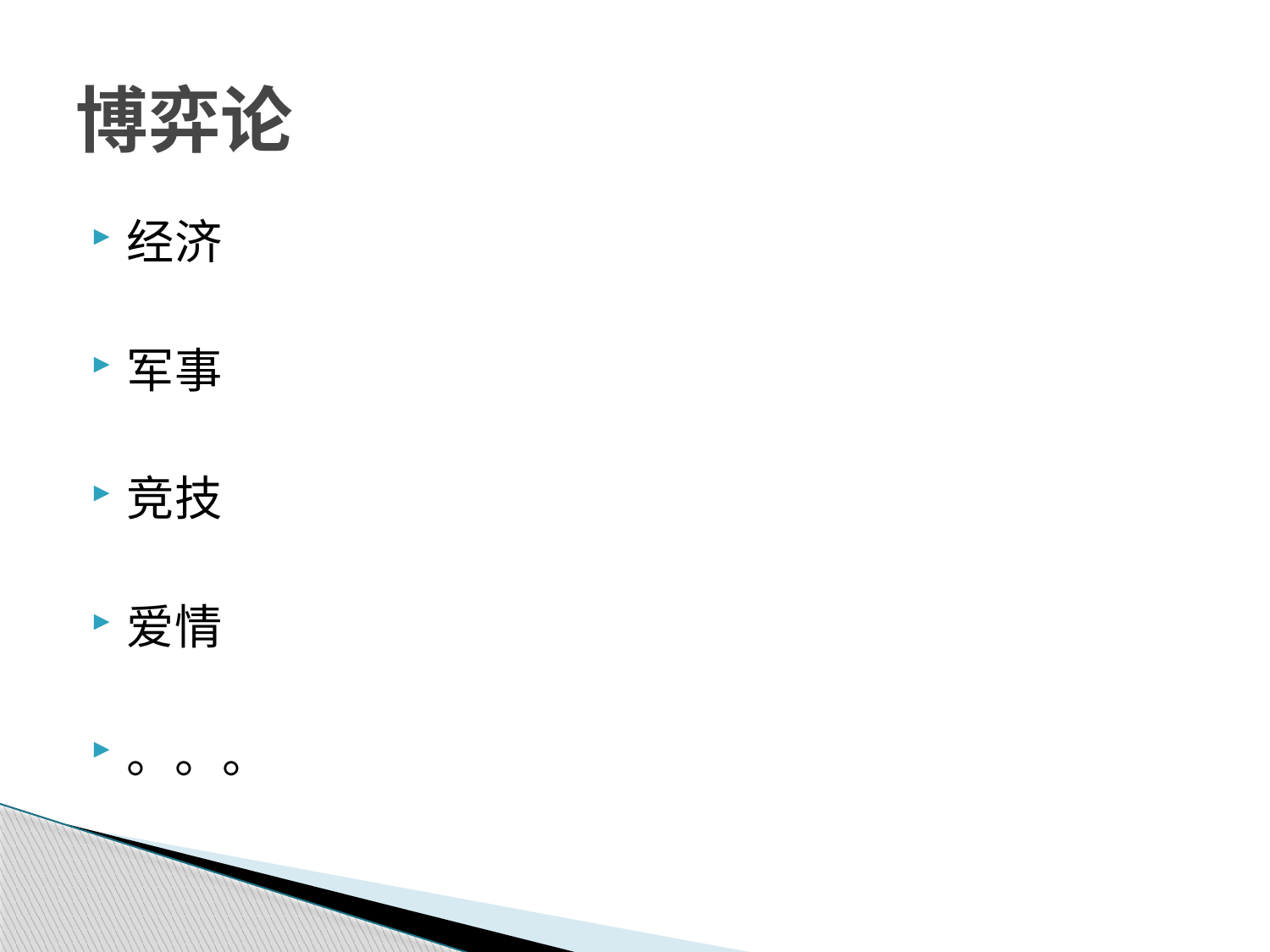

# 博弈论
经济

军事

竞技

爱情

。。。